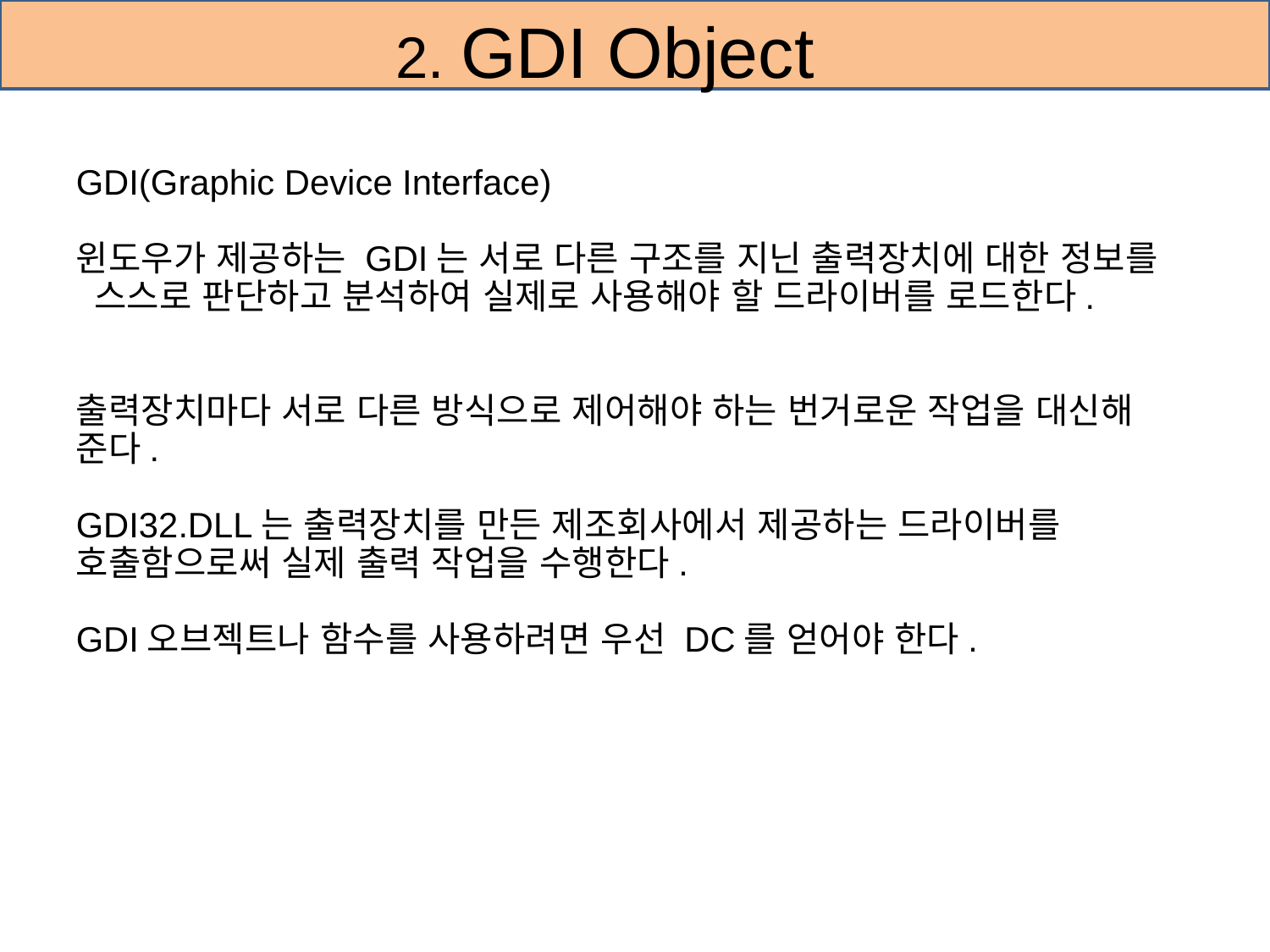

# 2. GDI Object
GDI(Graphic Device Interface)

윈도우가 제공하는 GDI는 서로 다른 구조를 지닌 출력장치에 대한 정보를
 스스로 판단하고 분석하여 실제로 사용해야 할 드라이버를 로드한다.

출력장치마다 서로 다른 방식으로 제어해야 하는 번거로운 작업을 대신해
준다.

GDI32.DLL는 출력장치를 만든 제조회사에서 제공하는 드라이버를 호출함으로써 실제 출력 작업을 수행한다.

GDI오브젝트나 함수를 사용하려면 우선 DC를 얻어야 한다.